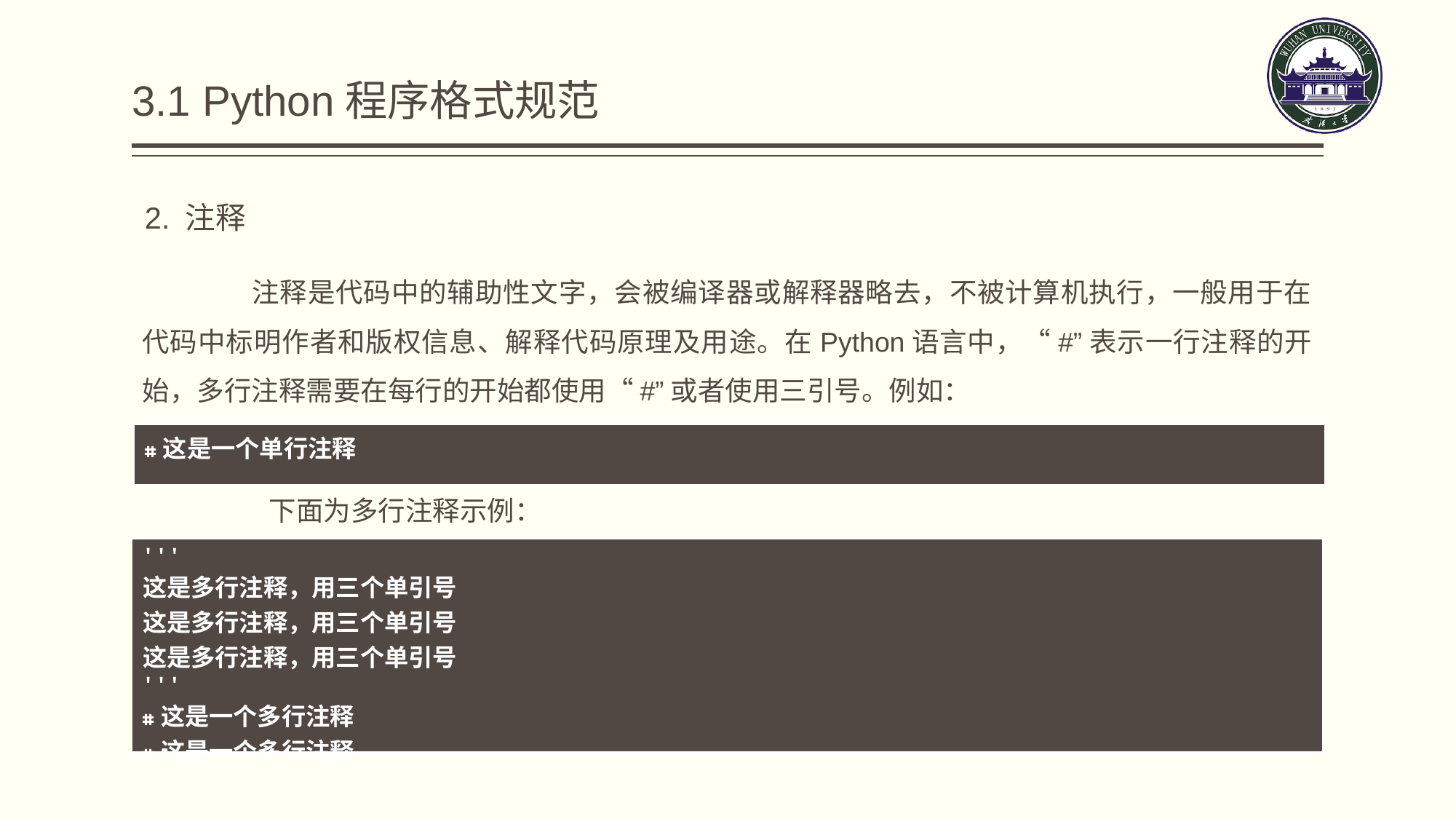

3.1 Python程序格式规范
2. 注释
	注释是代码中的辅助性文字，会被编译器或解释器略去，不被计算机执行，一般用于在代码中标明作者和版权信息、解释代码原理及用途。在Python语言中，“#”表示一行注释的开始，多行注释需要在每行的开始都使用“#”或者使用三引号。例如：

| #这是一个单行注释 |
| --- |
	下面为多行注释示例：
| ''' 这是多行注释，用三个单引号 这是多行注释，用三个单引号 这是多行注释，用三个单引号 ''' #这是一个多行注释 #这是一个多行注释 |
| --- |